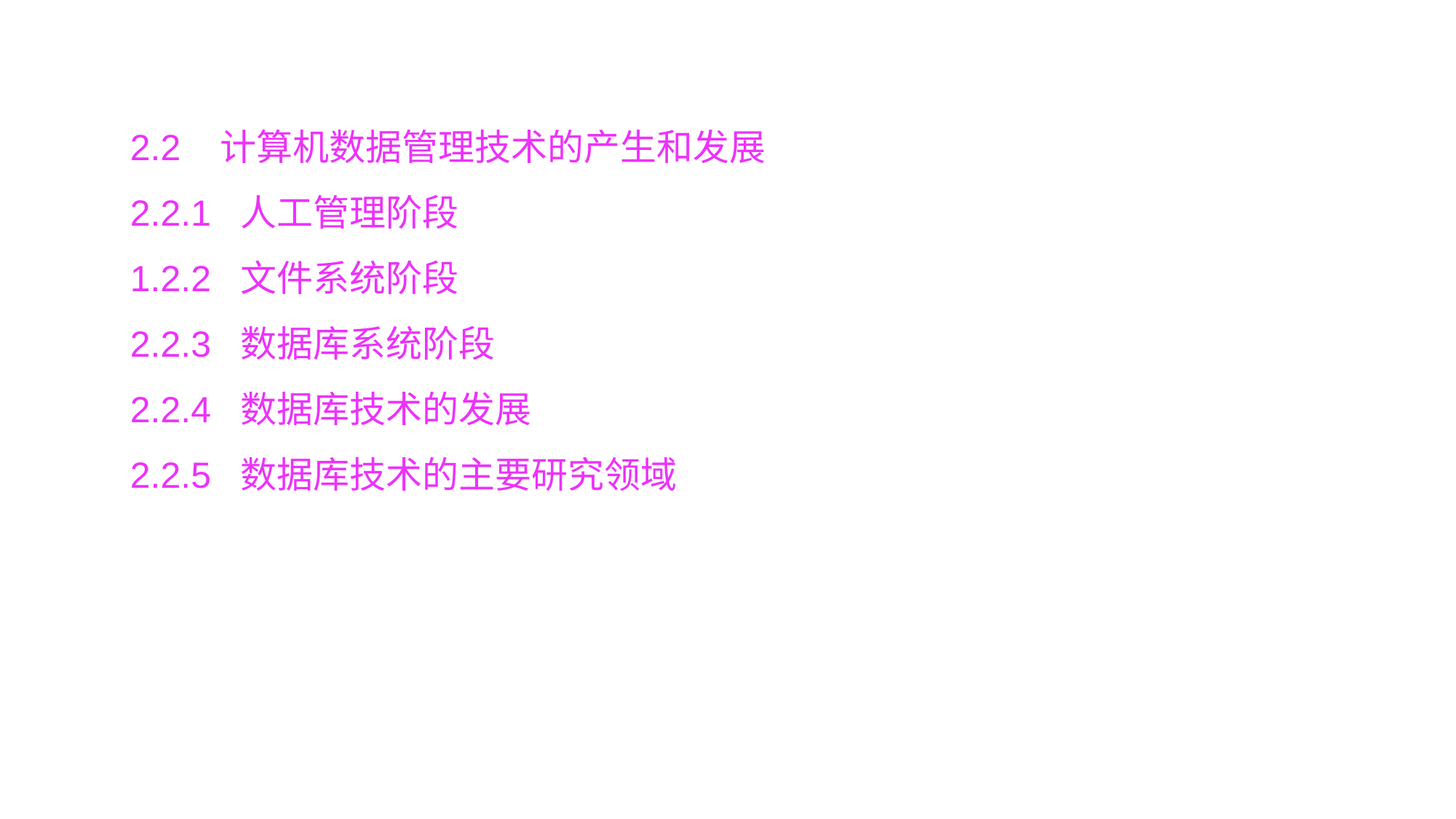

2.2   计算机数据管理技术的产生和发展
2.2.1  人工管理阶段
1.2.2  文件系统阶段
2.2.3  数据库系统阶段
2.2.4  数据库技术的发展
2.2.5  数据库技术的主要研究领域